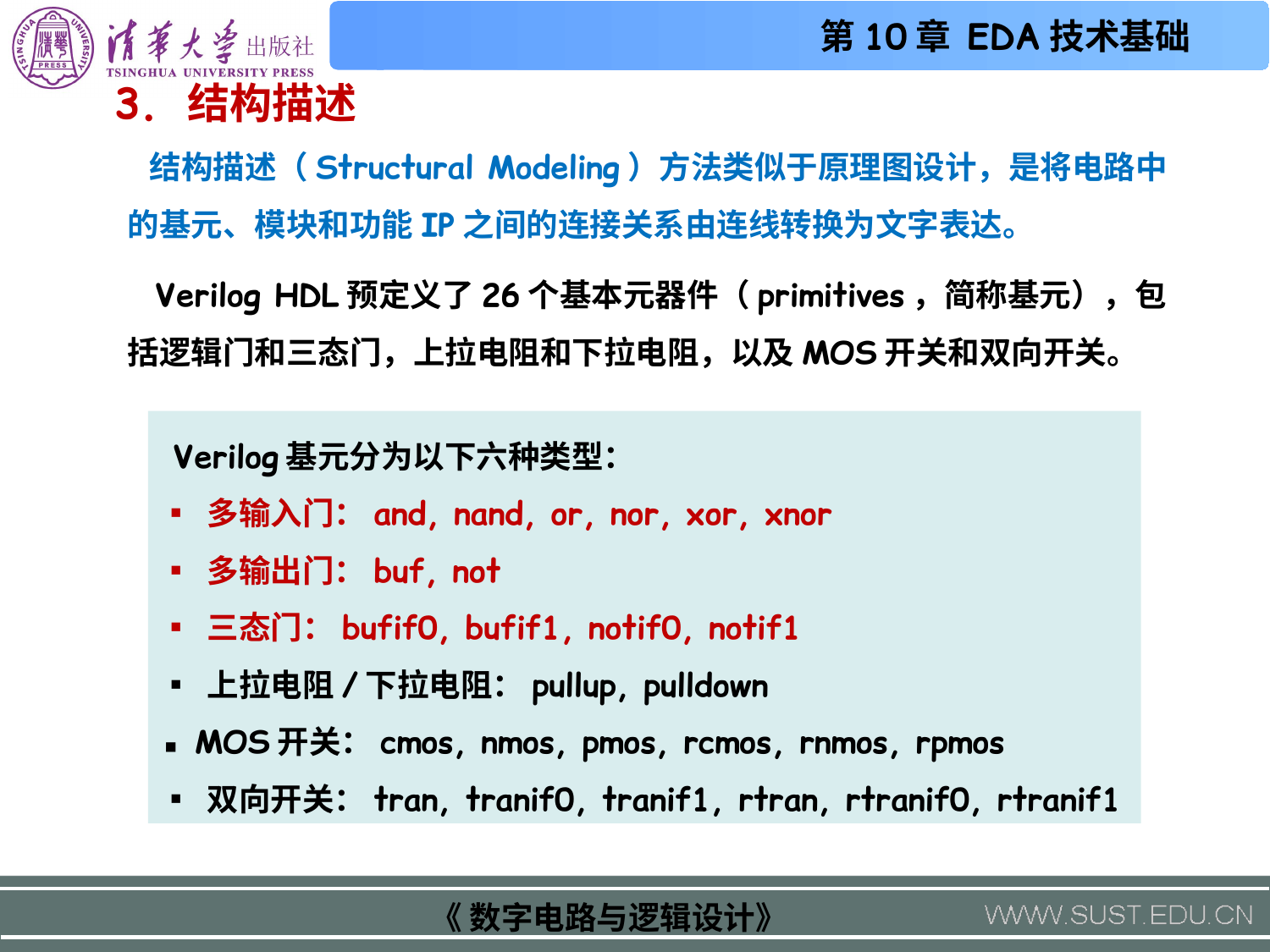

3. 结构描述
  结构描述（Structural Modeling）方法类似于原理图设计，是将电路中的基元、模块和功能IP之间的连接关系由连线转换为文字表达。
  Verilog HDL预定义了26个基本元器件（primitives，简称基元），包括逻辑门和三态门，上拉电阻和下拉电阻，以及MOS开关和双向开关。
 Verilog基元分为以下六种类型：
▪ 多输入门：and, nand, or, nor, xor, xnor
▪ 多输出门：buf, not
▪ 三态门：bufif0, bufif1, notif0, notif1
▪ 上拉电阻/下拉电阻：pullup, pulldown
▪ MOS开关：cmos, nmos, pmos, rcmos, rnmos, rpmos
▪ 双向开关：tran, tranif0, tranif1, rtran, rtranif0, rtranif1